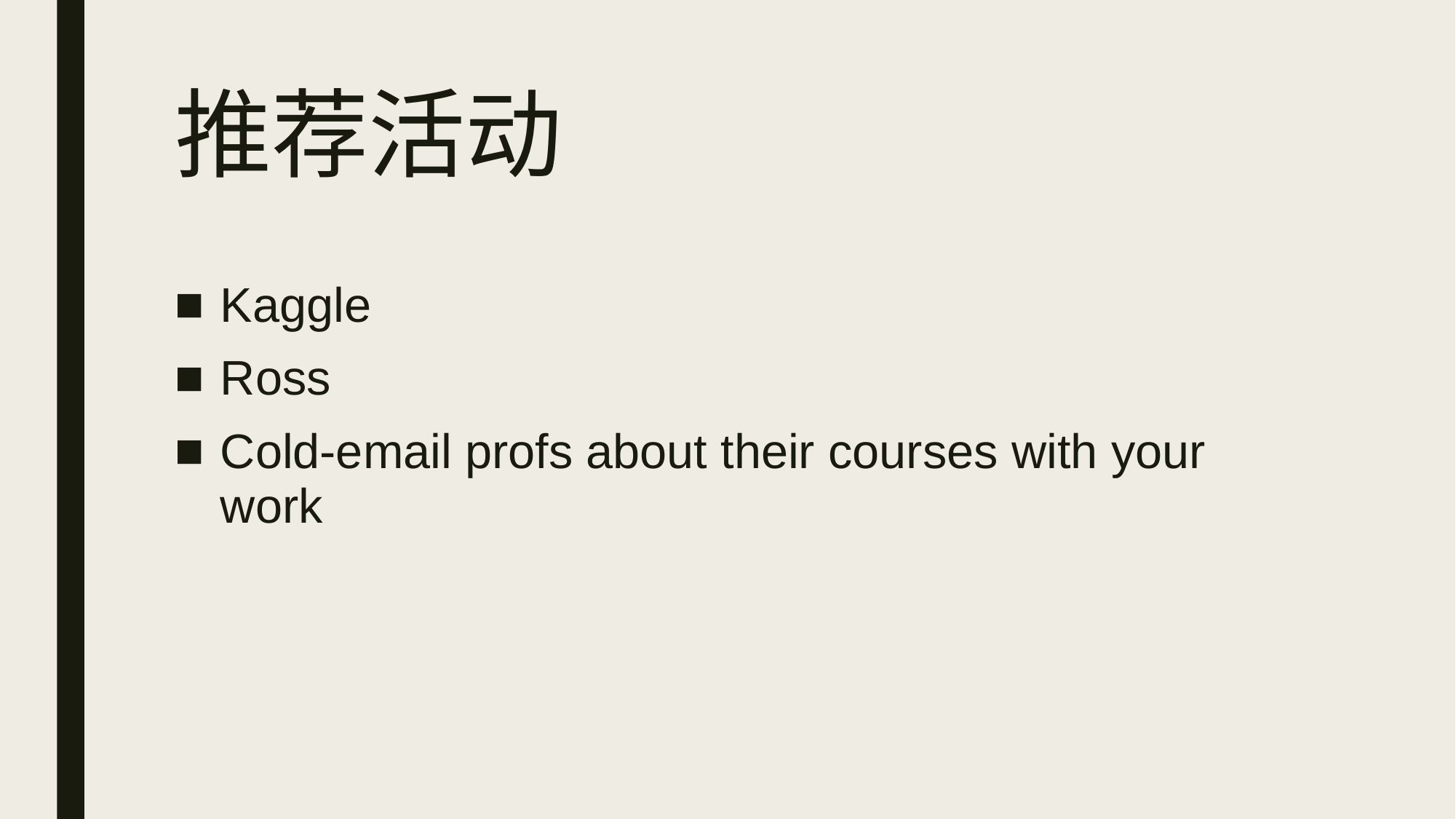

# 推荐活动
Kaggle
Ross
Cold-email profs about their courses with your work